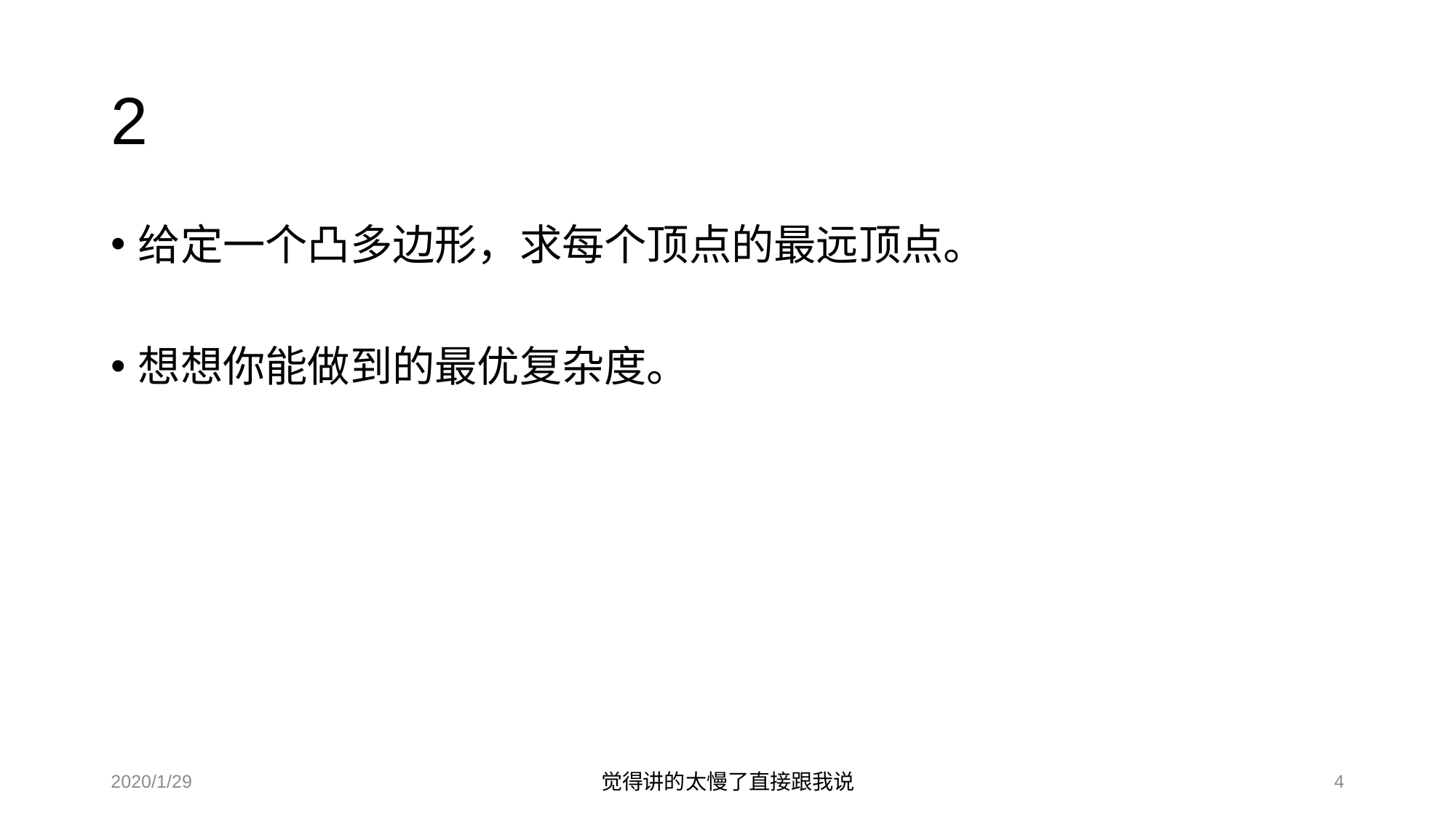

# 2
给定一个凸多边形，求每个顶点的最远顶点。

想想你能做到的最优复杂度。
2020/1/29
觉得讲的太慢了直接跟我说
4